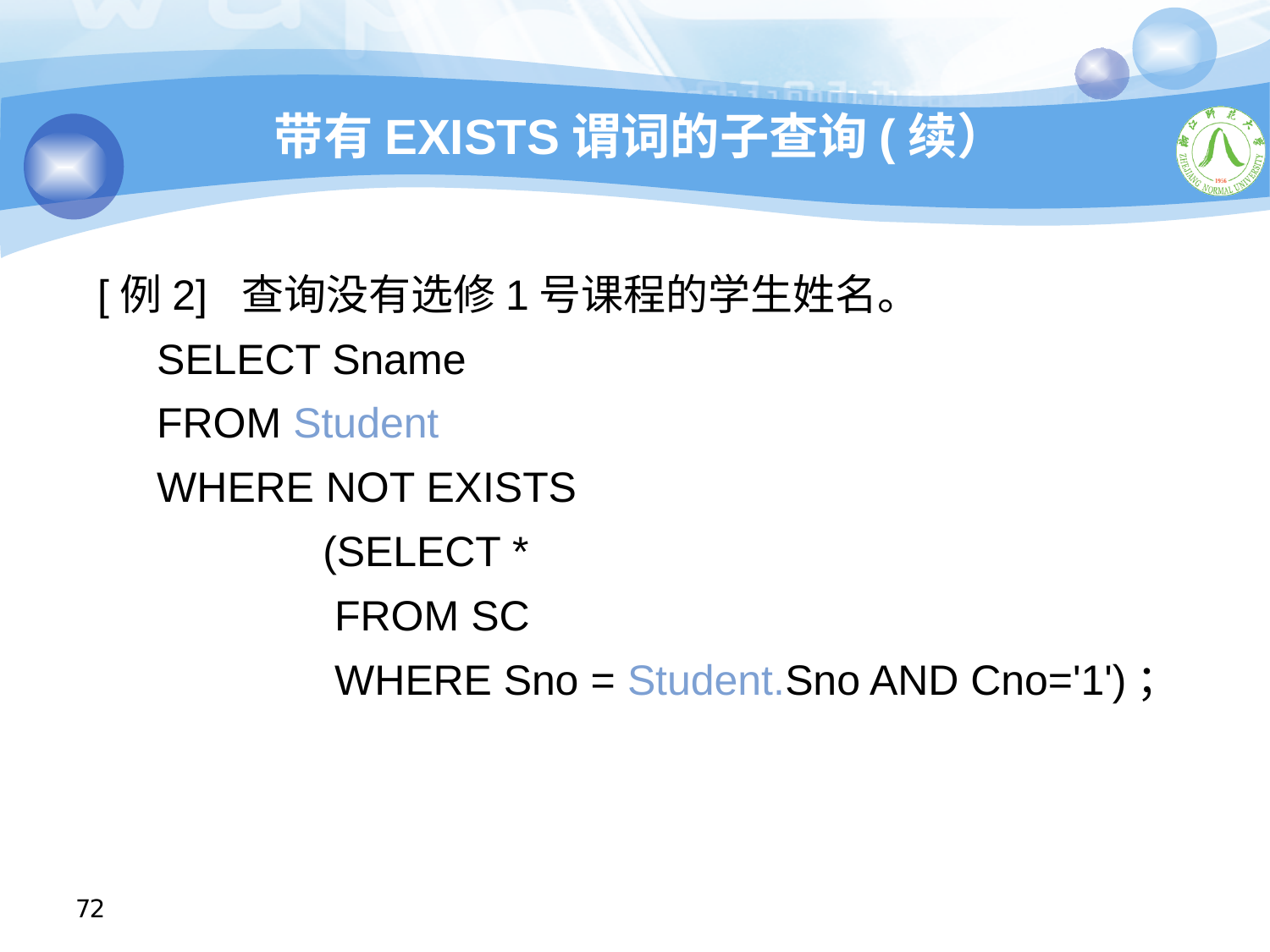

# 带有EXISTS谓词的子查询(续）
[例2]  查询没有选修1号课程的学生姓名。
     SELECT Sname
     FROM Student
     WHERE NOT EXISTS
                   (SELECT *
                    FROM SC
                    WHERE Sno = Student.Sno AND Cno='1')；
72